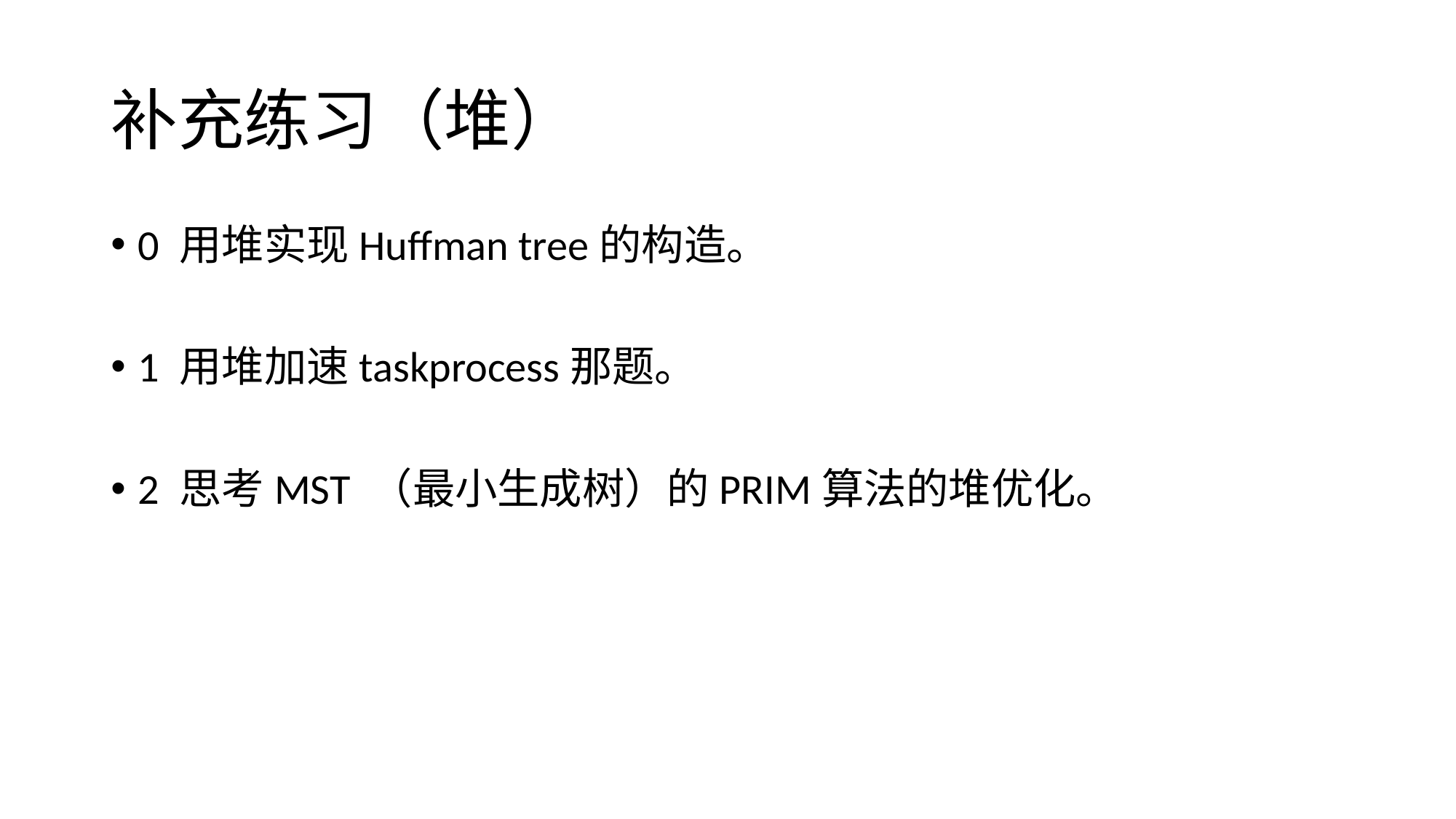

# 补充练习（堆）
0 用堆实现Huffman tree的构造。

1 用堆加速taskprocess那题。

2 思考MST （最小生成树）的PRIM算法的堆优化。